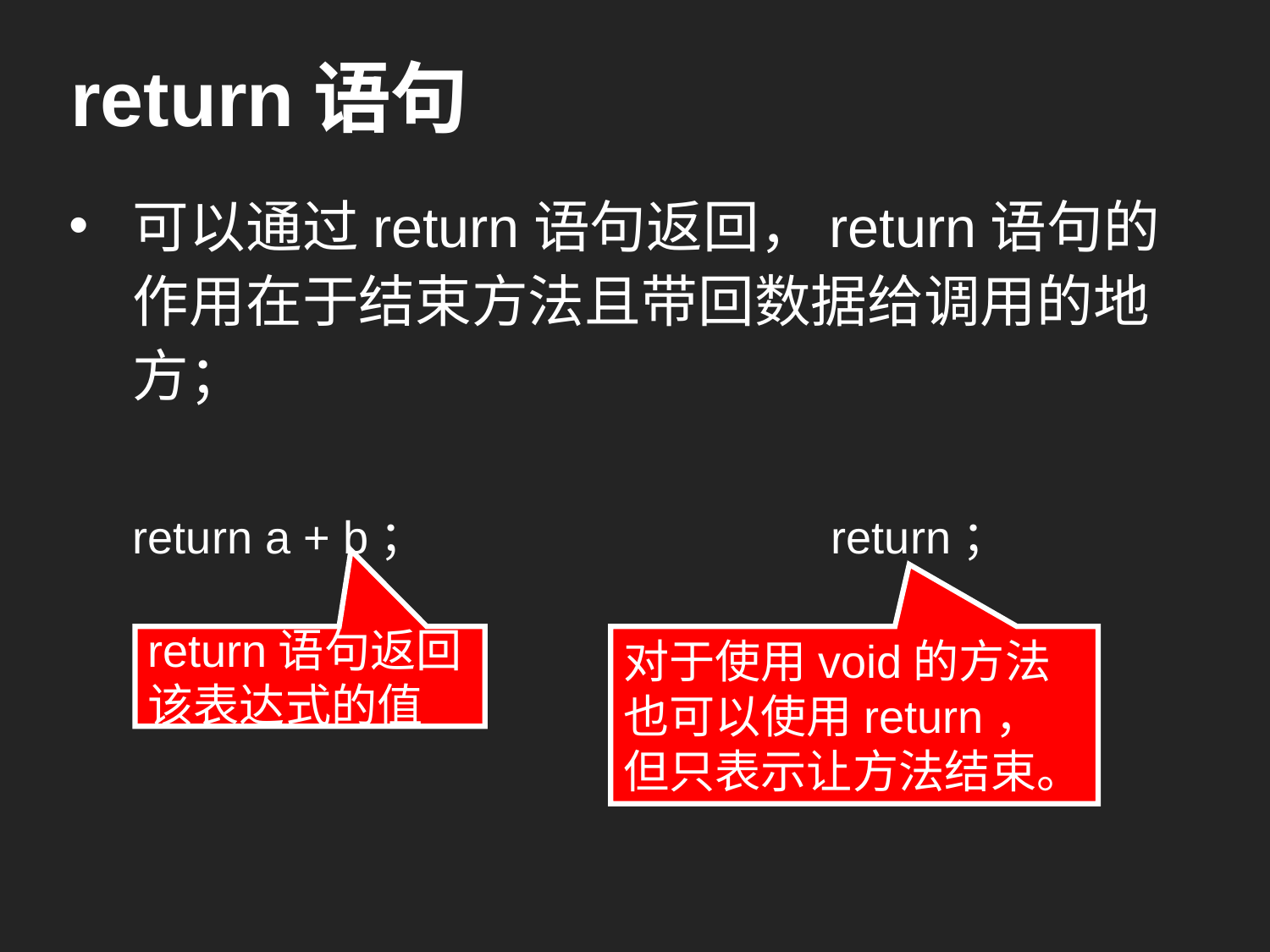

# return语句
可以通过return语句返回，return语句的作用在于结束方法且带回数据给调用的地方；

return a + b；				return；
return语句返回该表达式的值
对于使用void的方法也可以使用return，但只表示让方法结束。